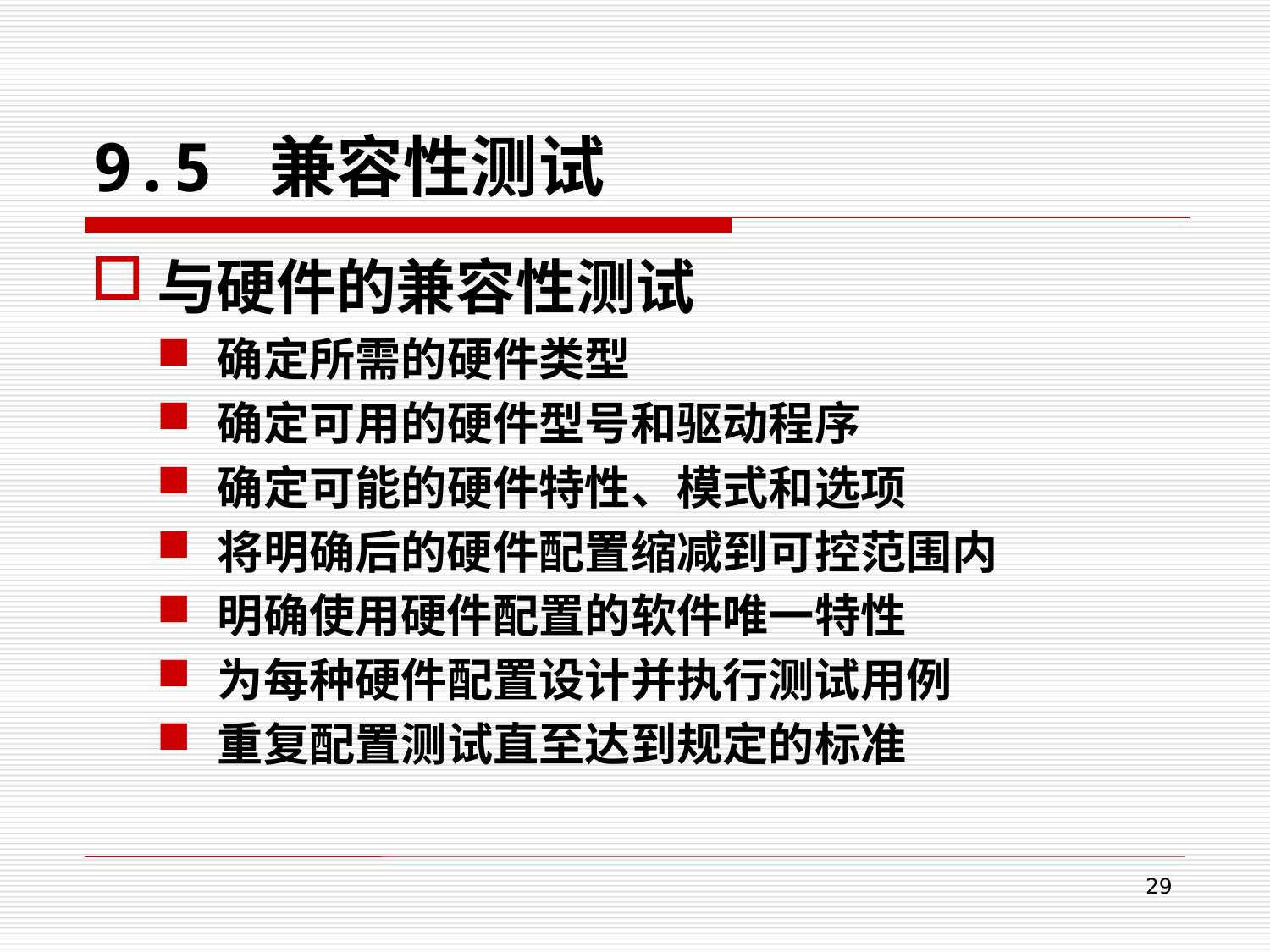

9.5 兼容性测试
与硬件的兼容性测试
确定所需的硬件类型
确定可用的硬件型号和驱动程序
确定可能的硬件特性、模式和选项
将明确后的硬件配置缩减到可控范围内
明确使用硬件配置的软件唯一特性
为每种硬件配置设计并执行测试用例
重复配置测试直至达到规定的标准

29